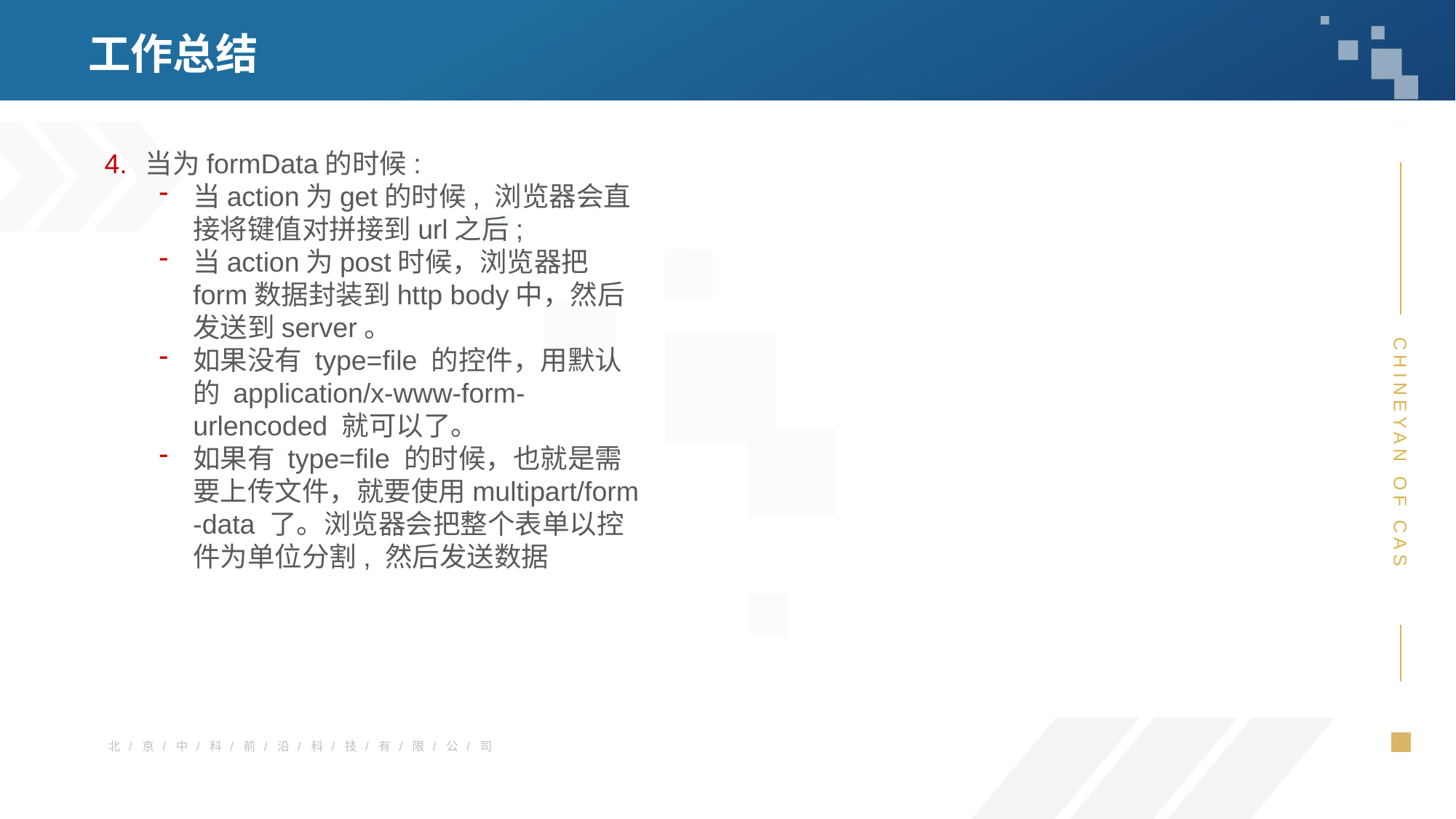

工作总结
当为formData的时候:
当action为get的时候, 浏览器会直接将键值对拼接到url之后;
当action为post时候，浏览器把form数据封装到http body中，然后发送到server。
如果没有 type=file 的控件，用默认的 application/x-www-form-urlencoded 就可以了。
如果有 type=file 的时候，也就是需要上传文件，就要使用multipart/form-data 了。浏览器会把整个表单以控件为单位分割, 然后发送数据